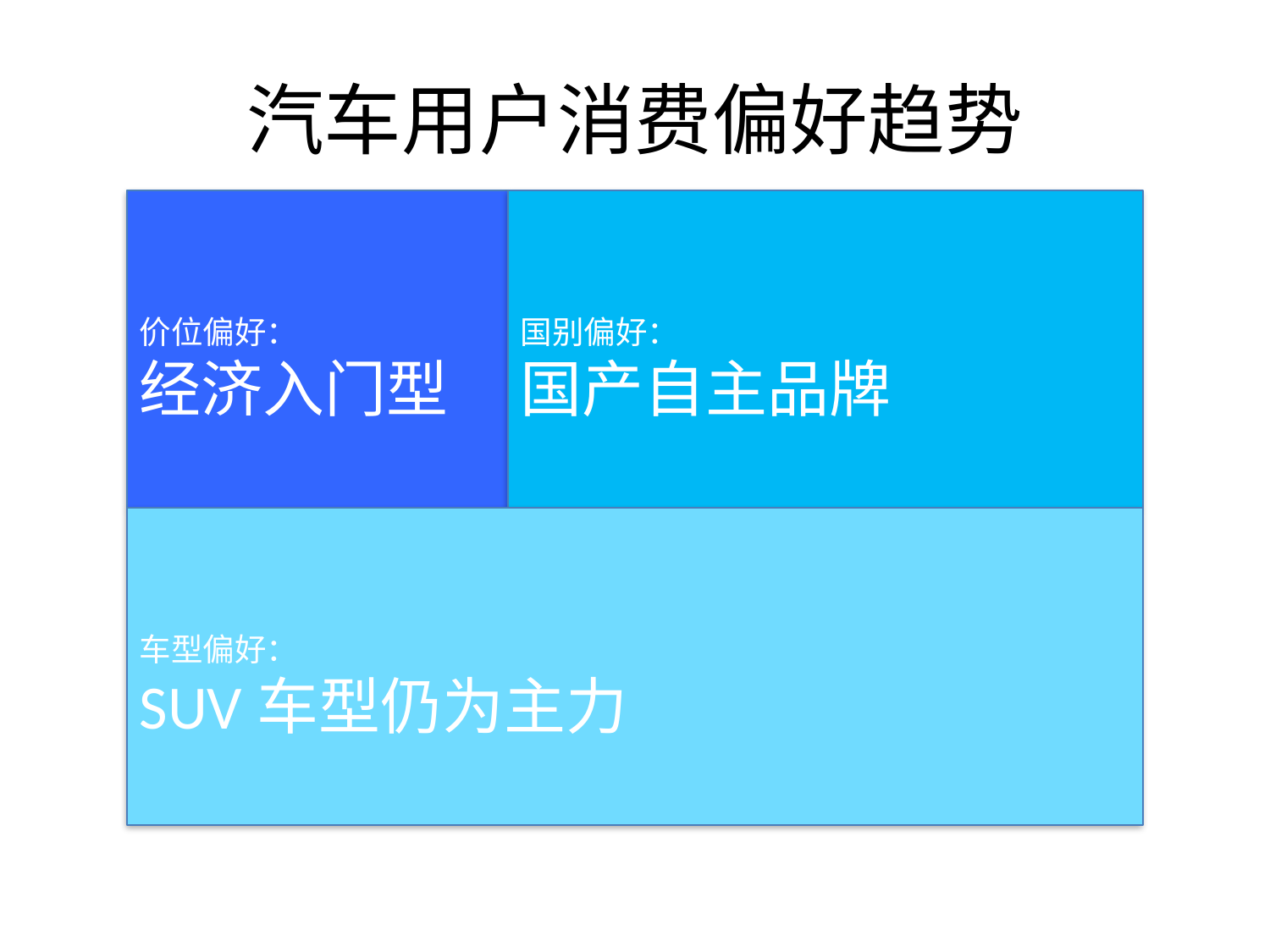

# 汽车用户消费偏好趋势

价位偏好：
经济入门型

国别偏好：
国产自主品牌

车型偏好：
SUV车型仍为主力